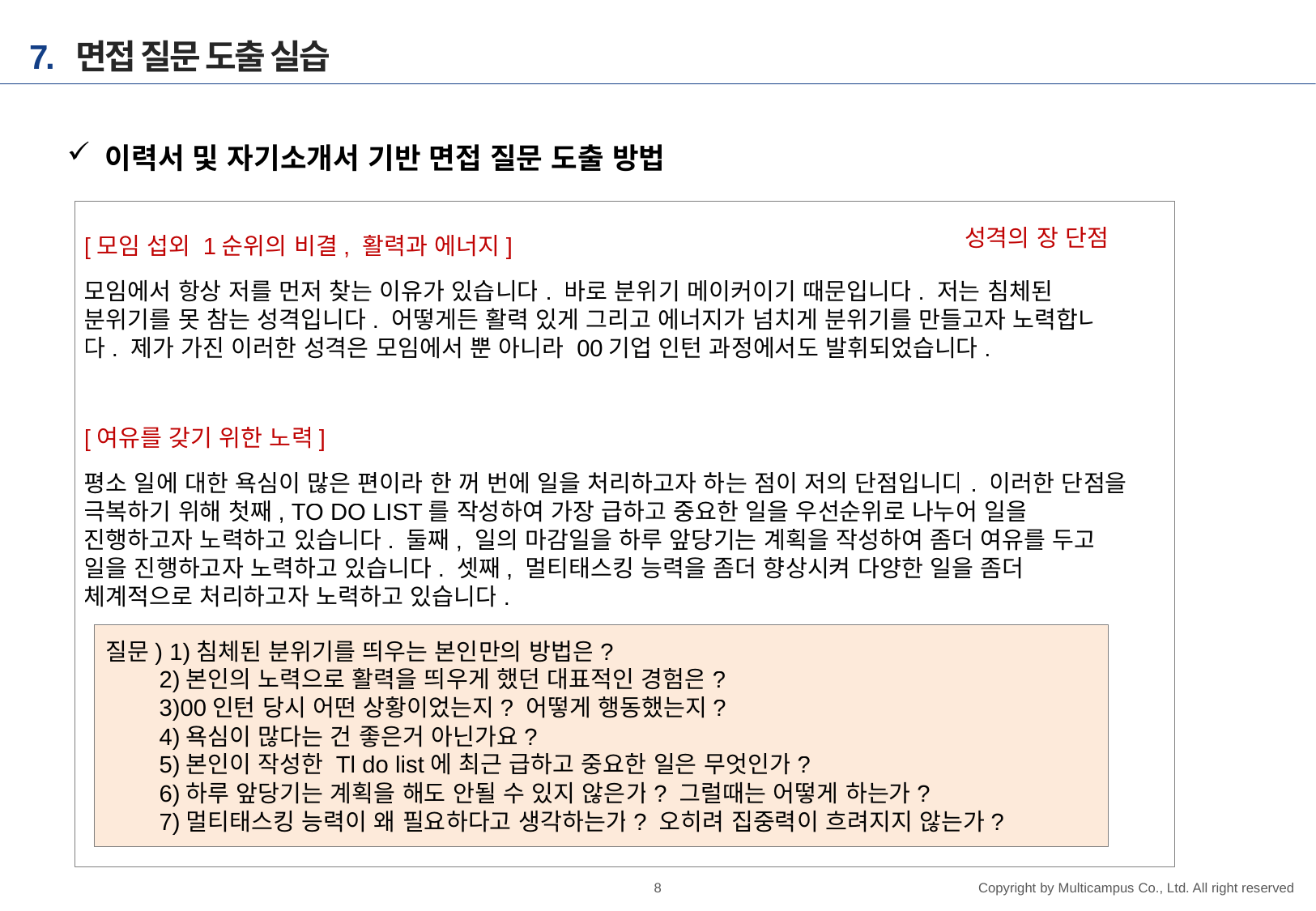

# 7.  면접 질문 도출 실습
이력서 및 자기소개서 기반 면접 질문 도출 방법

성격의 장 단점
[모임 섭외 1순위의 비결, 활력과 에너지]
모임에서 항상 저를 먼저 찾는 이유가 있습니다. 바로 분위기 메이커이기 때문입니다. 저는 침체된 분위기를 못 참는 성격입니다. 어떻게든 활력 있게 그리고 에너지가 넘치게 분위기를 만들고자 노력합니다. 제가 가진 이러한 성격은 모임에서 뿐 아니라 00기업 인턴 과정에서도 발휘되었습니다.

[여유를 갖기 위한 노력]
평소 일에 대한 욕심이 많은 편이라 한 꺼 번에 일을 처리하고자 하는 점이 저의 단점입니다. 이러한 단점을 극복하기 위해 첫째, TO DO LIST를 작성하여 가장 급하고 중요한 일을 우선순위로 나누어 일을 진행하고자 노력하고 있습니다. 둘째, 일의 마감일을 하루 앞당기는 계획을 작성하여 좀더 여유를 두고 일을 진행하고자 노력하고 있습니다. 셋째, 멀티태스킹 능력을 좀더 향상시켜 다양한 일을 좀더 체계적으로 처리하고자 노력하고 있습니다.
질문) 1)침체된 분위기를 띄우는 본인만의 방법은?
        2)본인의 노력으로 활력을 띄우게 했던 대표적인 경험은?
        3)00인턴 당시 어떤 상황이었는지? 어떻게 행동했는지?
        4)욕심이 많다는 건 좋은거 아닌가요?
        5)본인이 작성한 Tl do list에 최근 급하고 중요한 일은 무엇인가?
        6)하루 앞당기는 계획을 해도 안될 수 있지 않은가? 그럴때는 어떻게 하는가?
        7)멀티태스킹 능력이 왜 필요하다고 생각하는가? 오히려 집중력이 흐려지지 않는가?